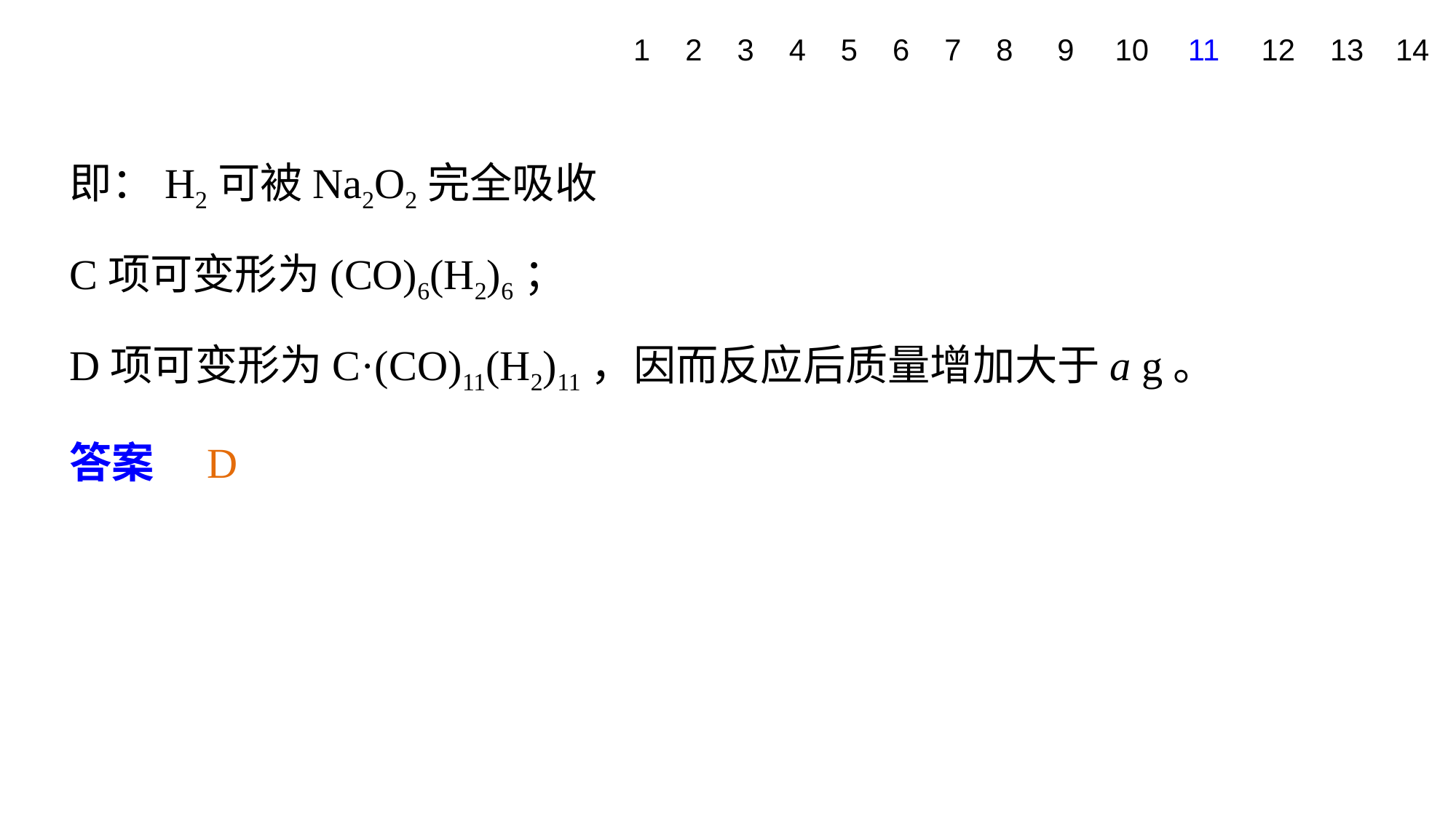

1
2
3
4
5
6
7
8
9
10
11
12
13
14
即：H2可被Na2O2完全吸收
C项可变形为(CO)6(H2)6；
D项可变形为C·(CO)11(H2)11，因而反应后质量增加大于a g。
答案　D